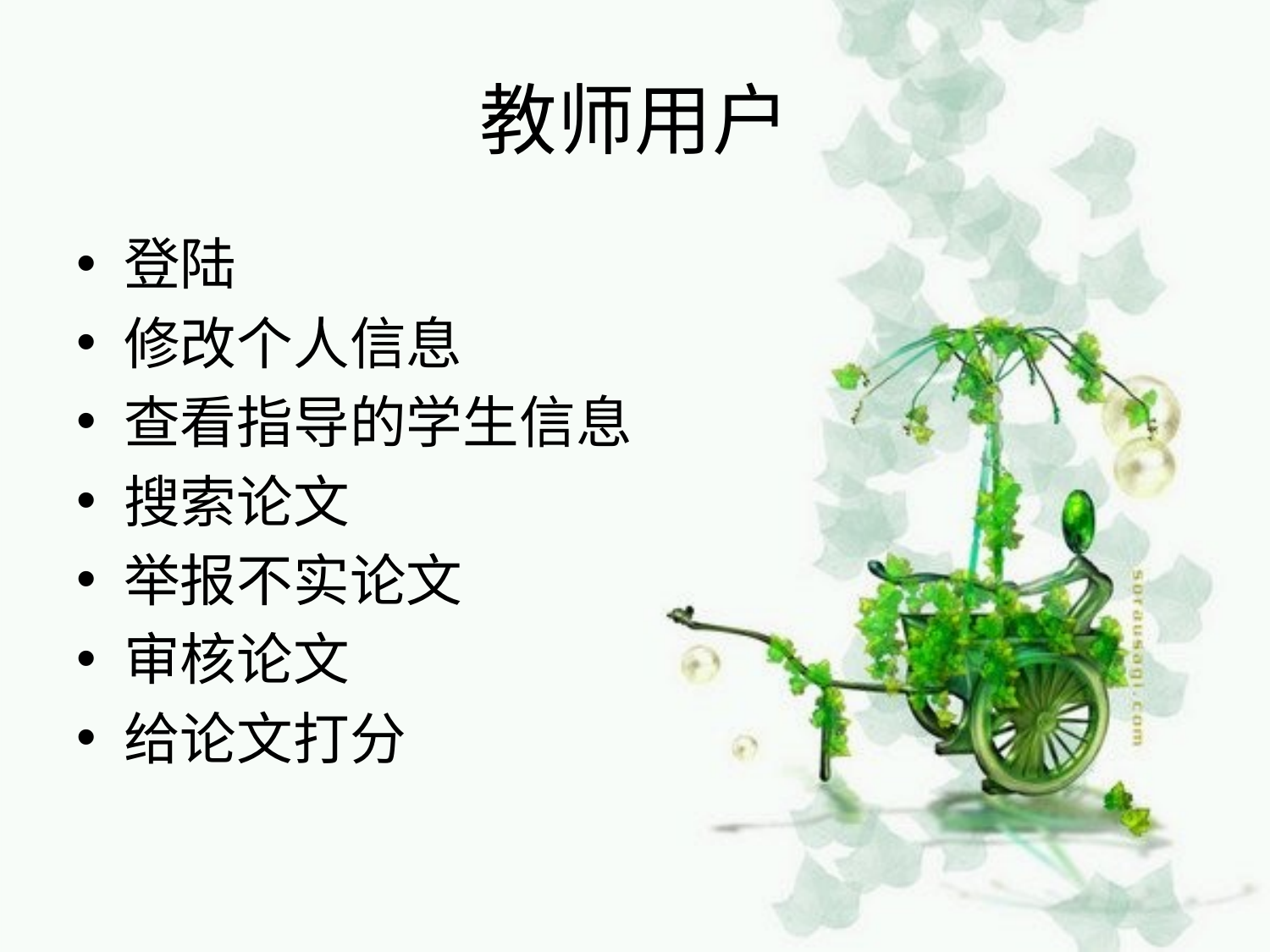

# 教师用户
登陆
修改个人信息
查看指导的学生信息
搜索论文
举报不实论文
审核论文
给论文打分